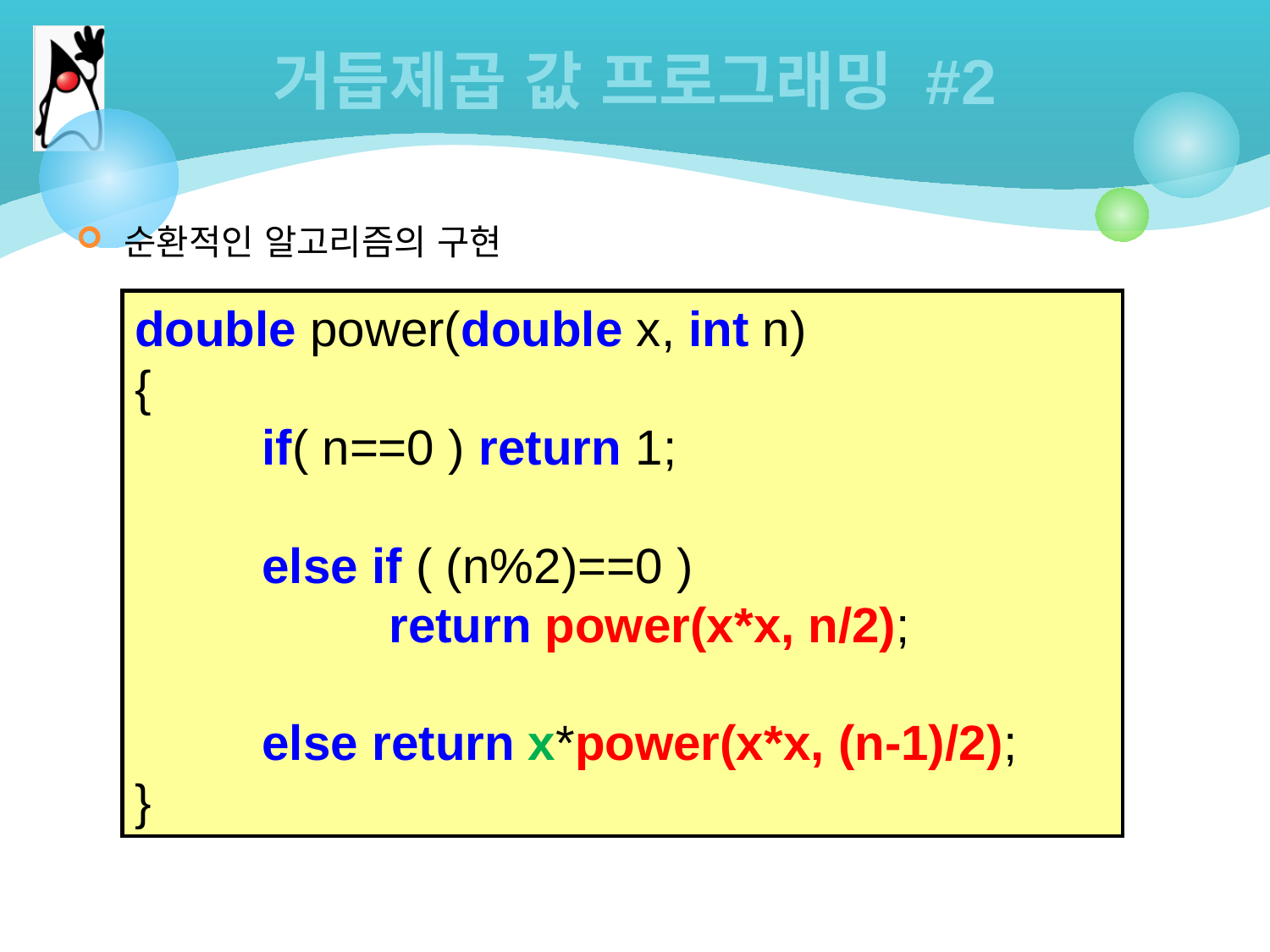

# 거듭제곱 값 프로그래밍 #2
순환적인 알고리즘의 구현
double power(double x, int n)
{
	if( n==0 ) return 1;

	else if ( (n%2)==0 )
		return power(x*x, n/2);

	else return x*power(x*x, (n-1)/2);
}